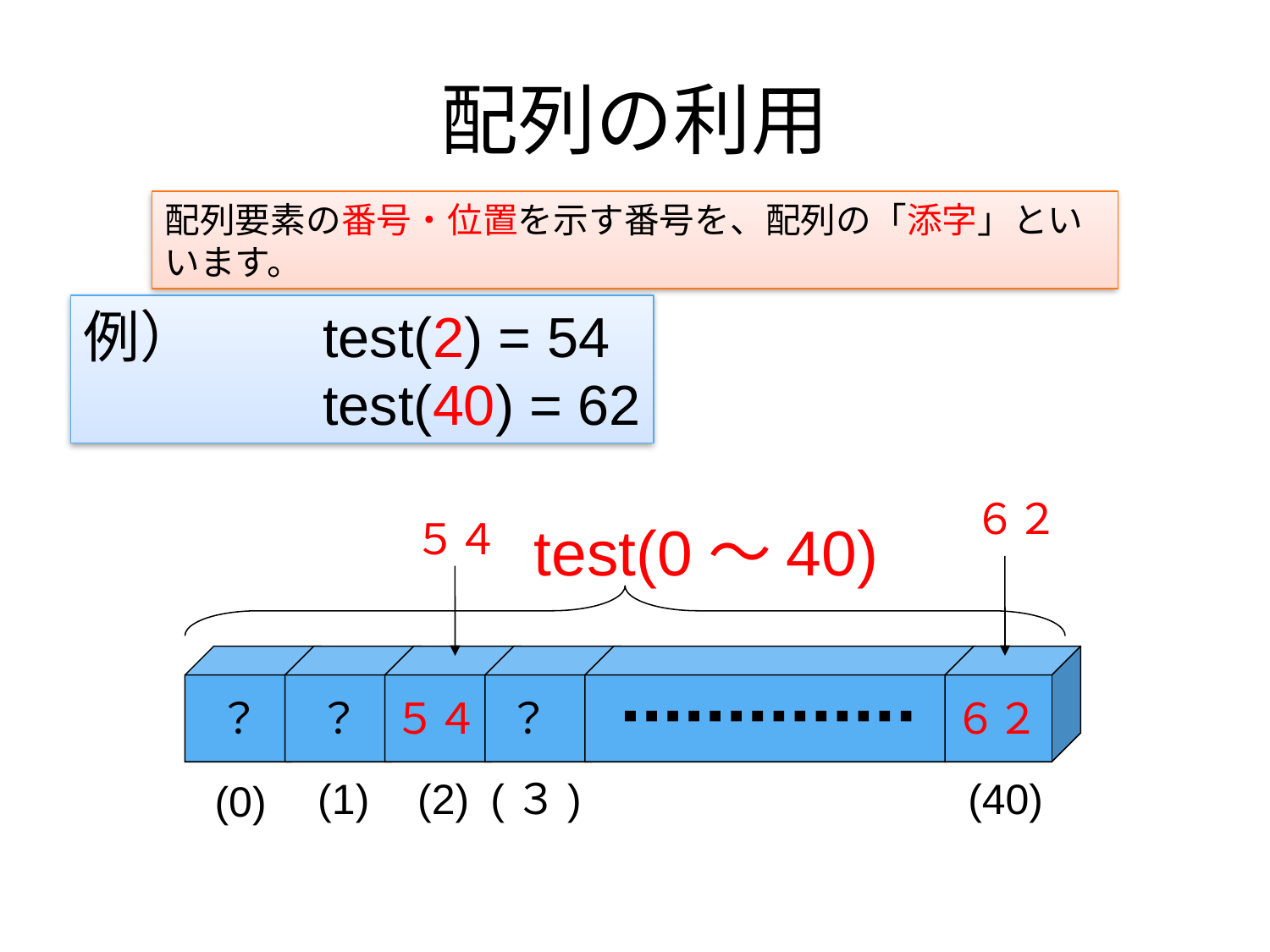

# 配列の利用

配列要素の番号・位置を示す番号を、配列の「添字」といいます。
例）　　test(2) = 54
　　　　test(40) = 62
６２
５４
test(0～40)

？
？
５４
？
６２

(1)
(2)
(３)
(40)
(0)